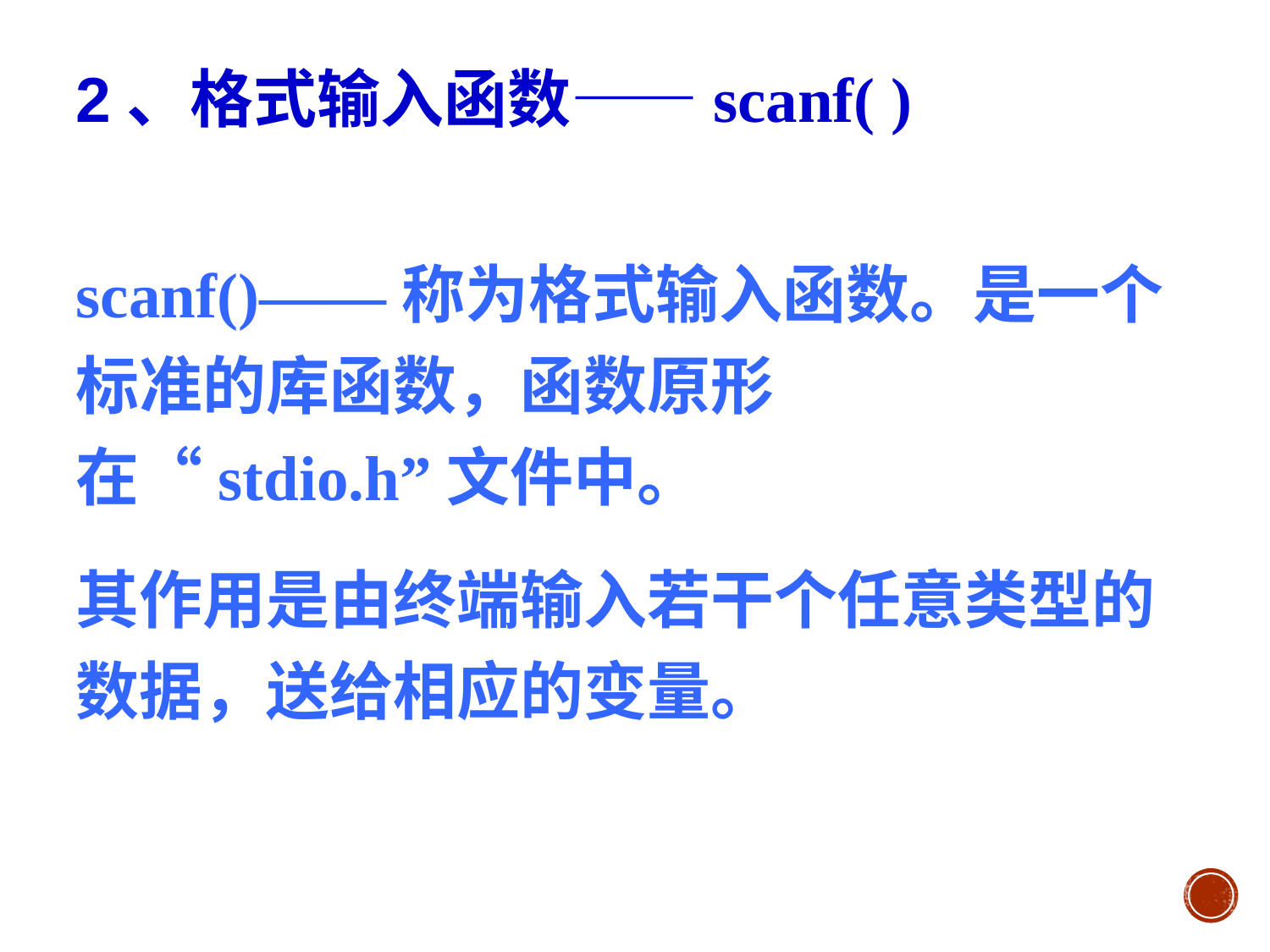

2、格式输入函数——scanf( )
scanf()——称为格式输入函数。是一个标准的库函数，函数原形在“stdio.h”文件中。
其作用是由终端输入若干个任意类型的数据，送给相应的变量。